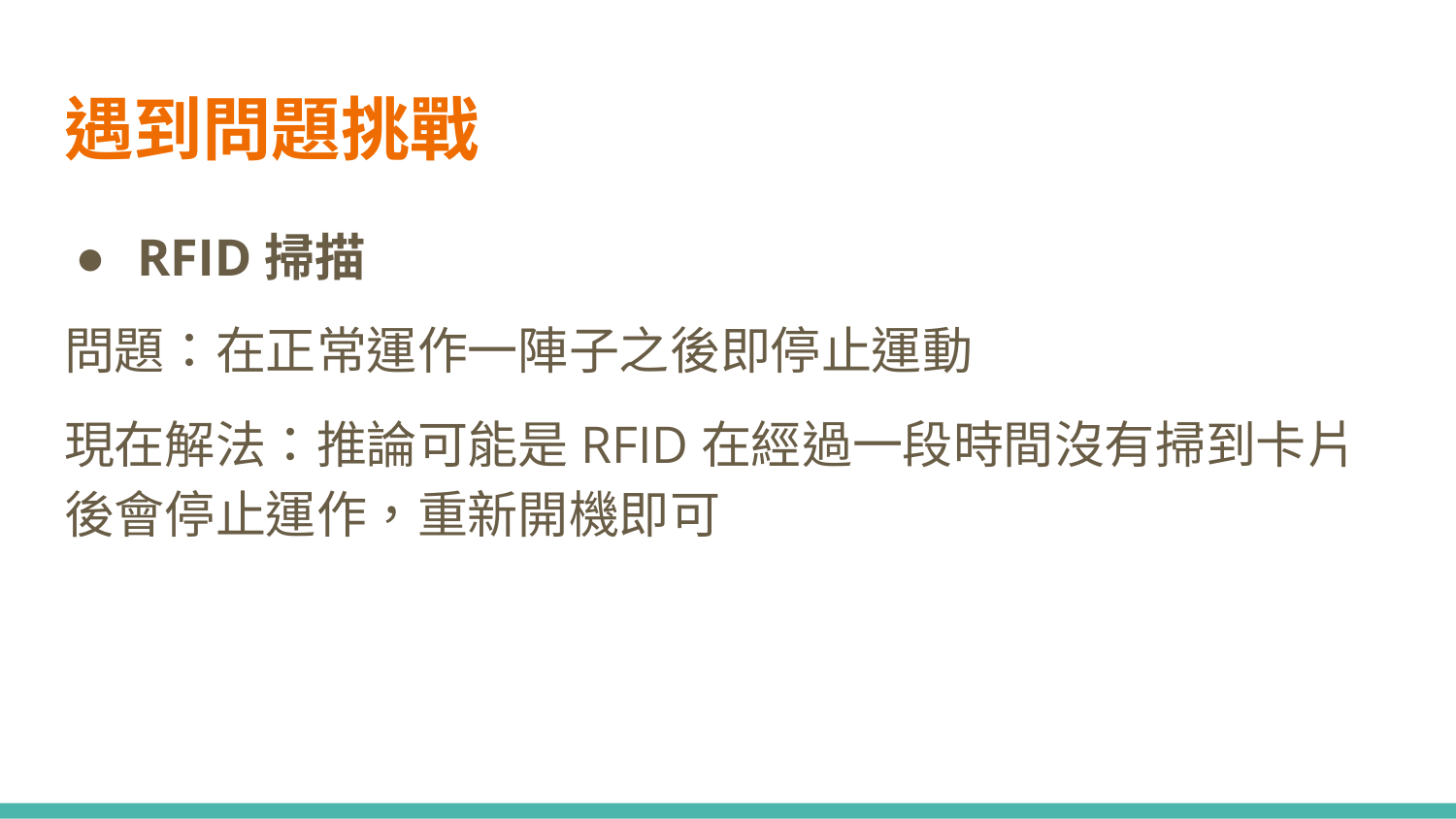

# 遇到問題挑戰

RFID掃描
問題：在正常運作一陣子之後即停止運動
現在解法：推論可能是RFID在經過一段時間沒有掃到卡片後會停止運作，重新開機即可